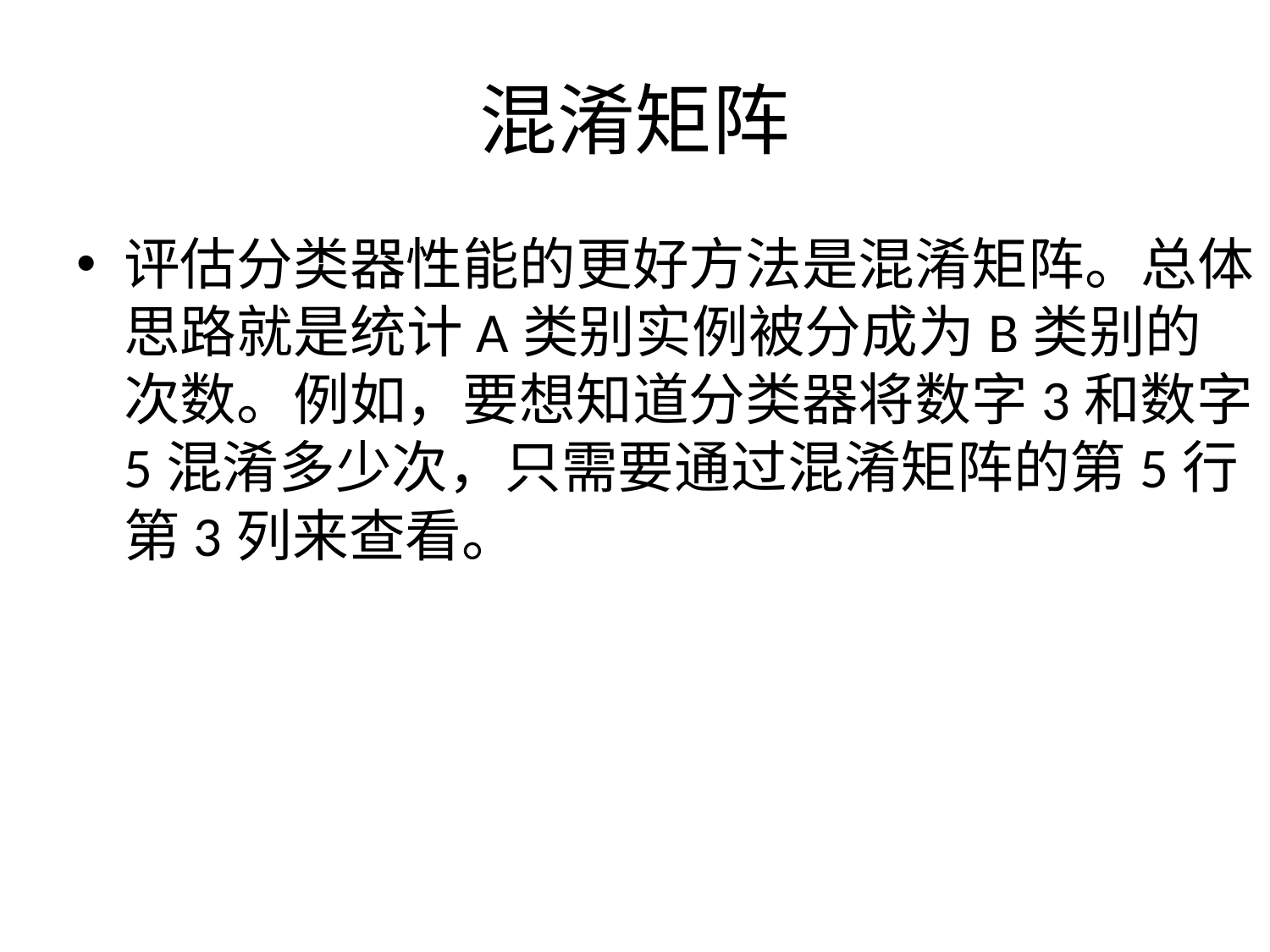

# 混淆矩阵
评估分类器性能的更好方法是混淆矩阵。总体思路就是统计A类别实例被分成为B类别的次数。例如，要想知道分类器将数字3和数字5混淆多少次，只需要通过混淆矩阵的第5行第3列来查看。